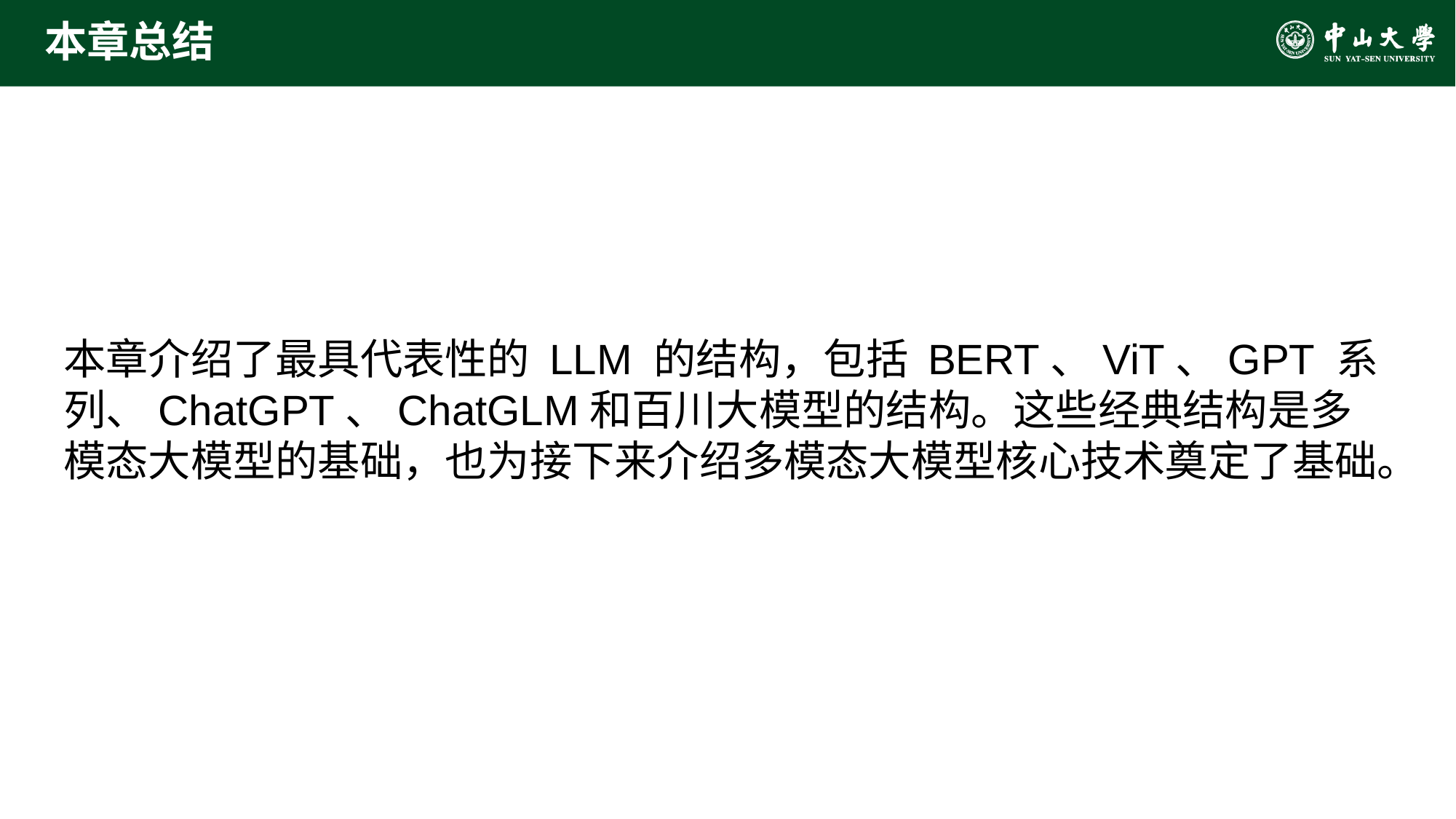

# 本章总结
本章介绍了最具代表性的 LLM 的结构，包括 BERT、ViT、GPT 系列、ChatGPT、ChatGLM和百川大模型的结构。这些经典结构是多模态大模型的基础，也为接下来介绍多模态大模型核心技术奠定了基础。